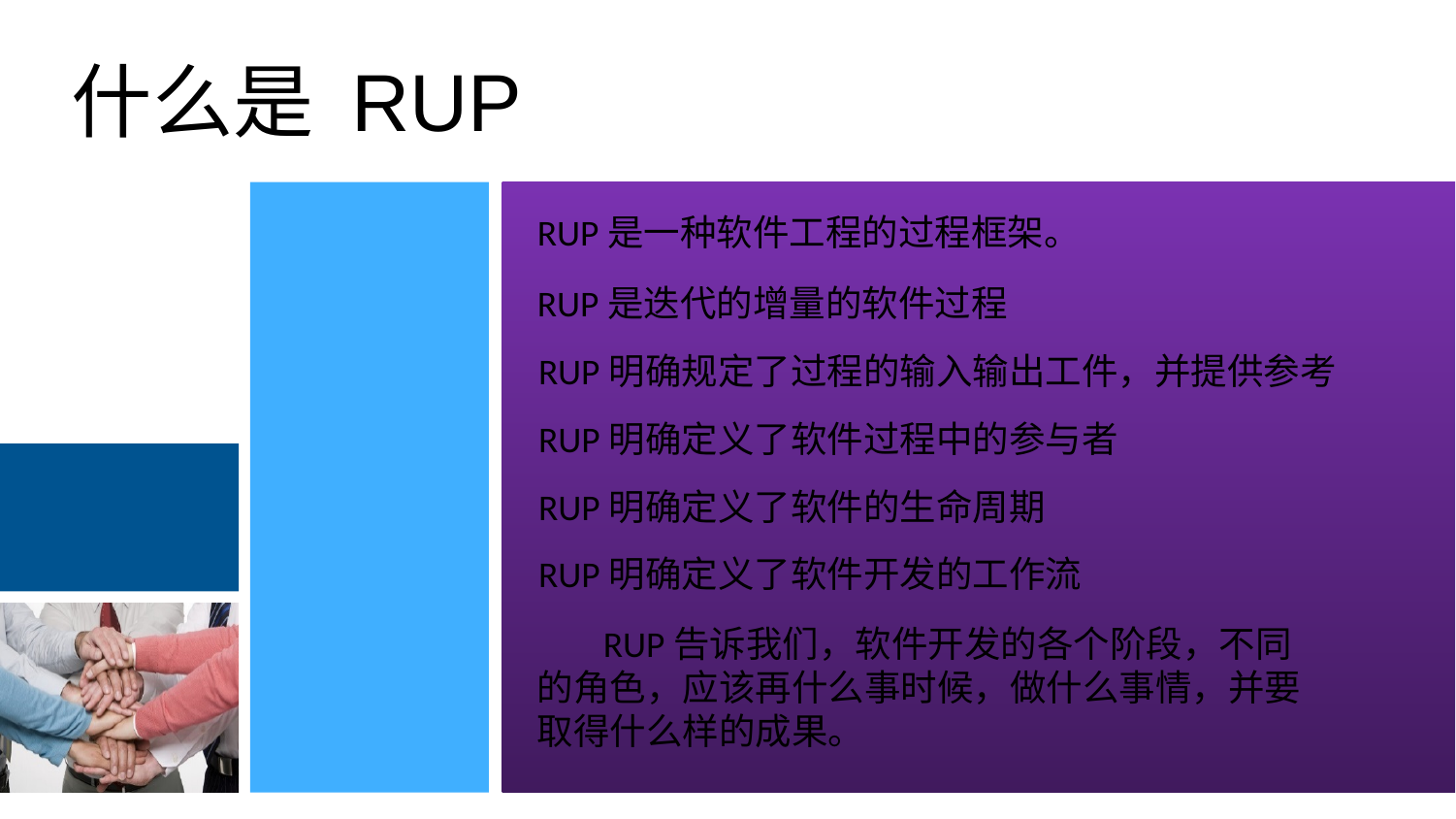

什么是 RUP

RUP是一种软件工程的过程框架。
RUP是迭代的增量的软件过程
RUP明确规定了过程的输入输出工件，并提供参考
RUP明确定义了软件过程中的参与者

RUP明确定义了软件的生命周期
RUP明确定义了软件开发的工作流

        RUP告诉我们，软件开发的各个阶段，不同的角色，应该再什么事时候，做什么事情，并要取得什么样的成果。